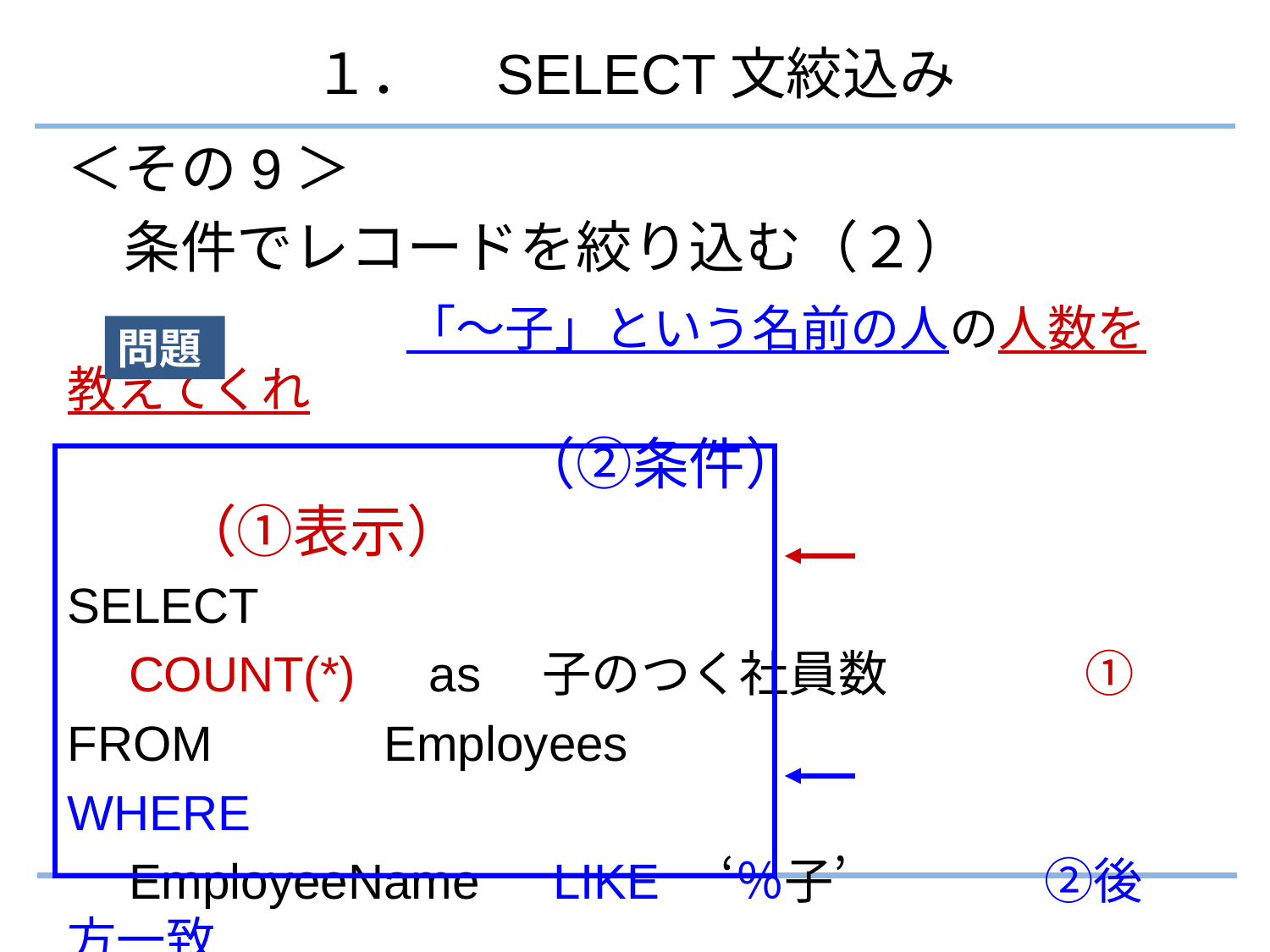

１．　SELECT文絞込み
＜その9＞
　条件でレコードを絞り込む（２）
　　　　　　「～子」という名前の人の人数を教えてくれ
　　　　　　　　（②条件）　　　　　　　　（①表示）
SELECT
　COUNT(*)　as　子のつく社員数　　　　①
FROM　　　Employees
WHERE
　EmployeeName　LIKE　‘％子’　　　　②後方一致
;
問題